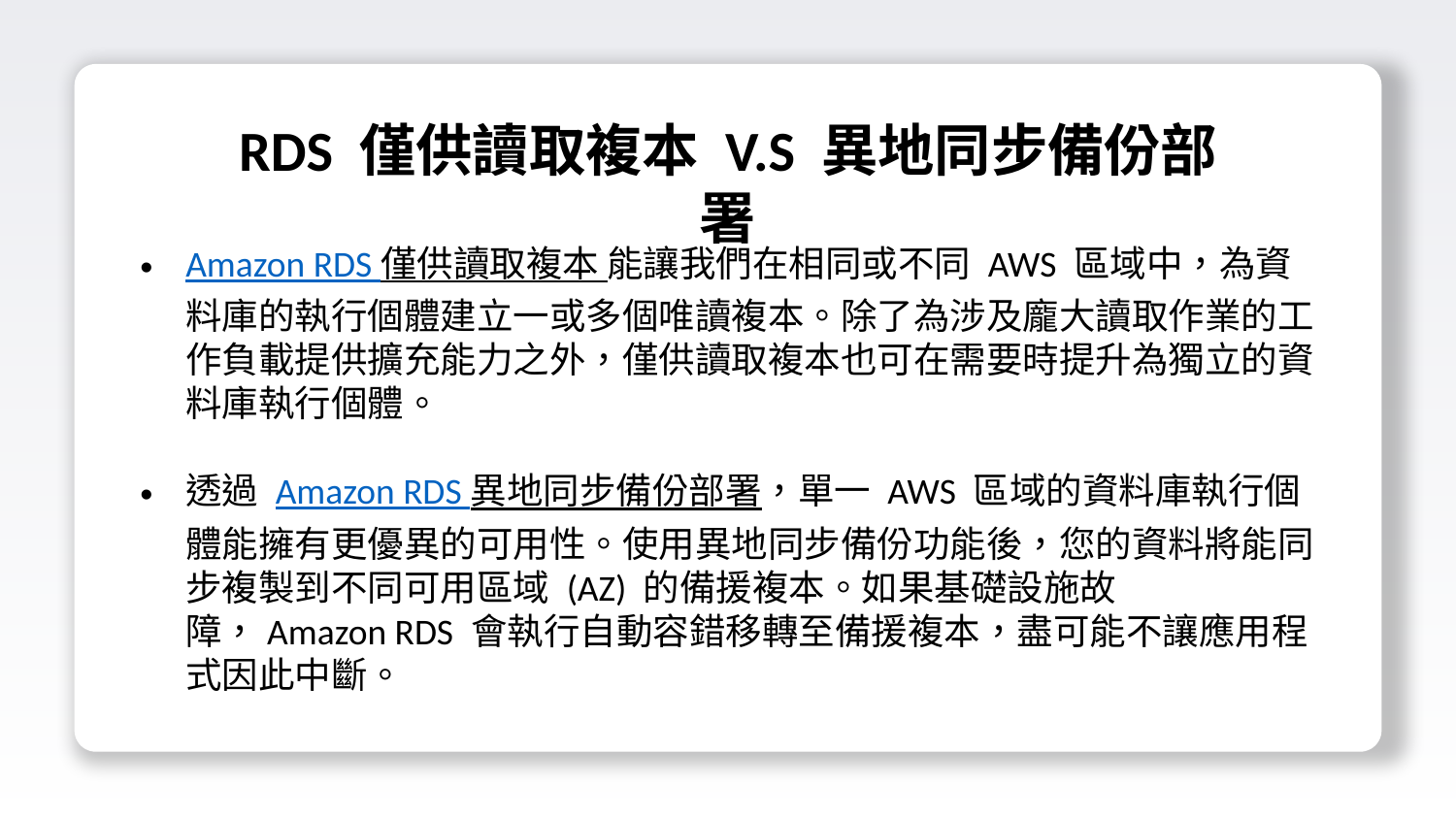

RDS 僅供讀取複本 V.S 異地同步備份部署
Amazon RDS 僅供讀取複本 能讓我們在相同或不同 AWS 區域中，為資料庫的執行個體建立一或多個唯讀複本。除了為涉及龐大讀取作業的工作負載提供擴充能力之外，僅供讀取複本也可在需要時提升為獨立的資料庫執行個體。

透過 Amazon RDS 異地同步備份部署，單一 AWS 區域的資料庫執行個體能擁有更優異的可用性。使用異地同步備份功能後，您的資料將能同步複製到不同可用區域 (AZ) 的備援複本。如果基礎設施故障，Amazon RDS 會執行自動容錯移轉至備援複本，盡可能不讓應用程式因此中斷。